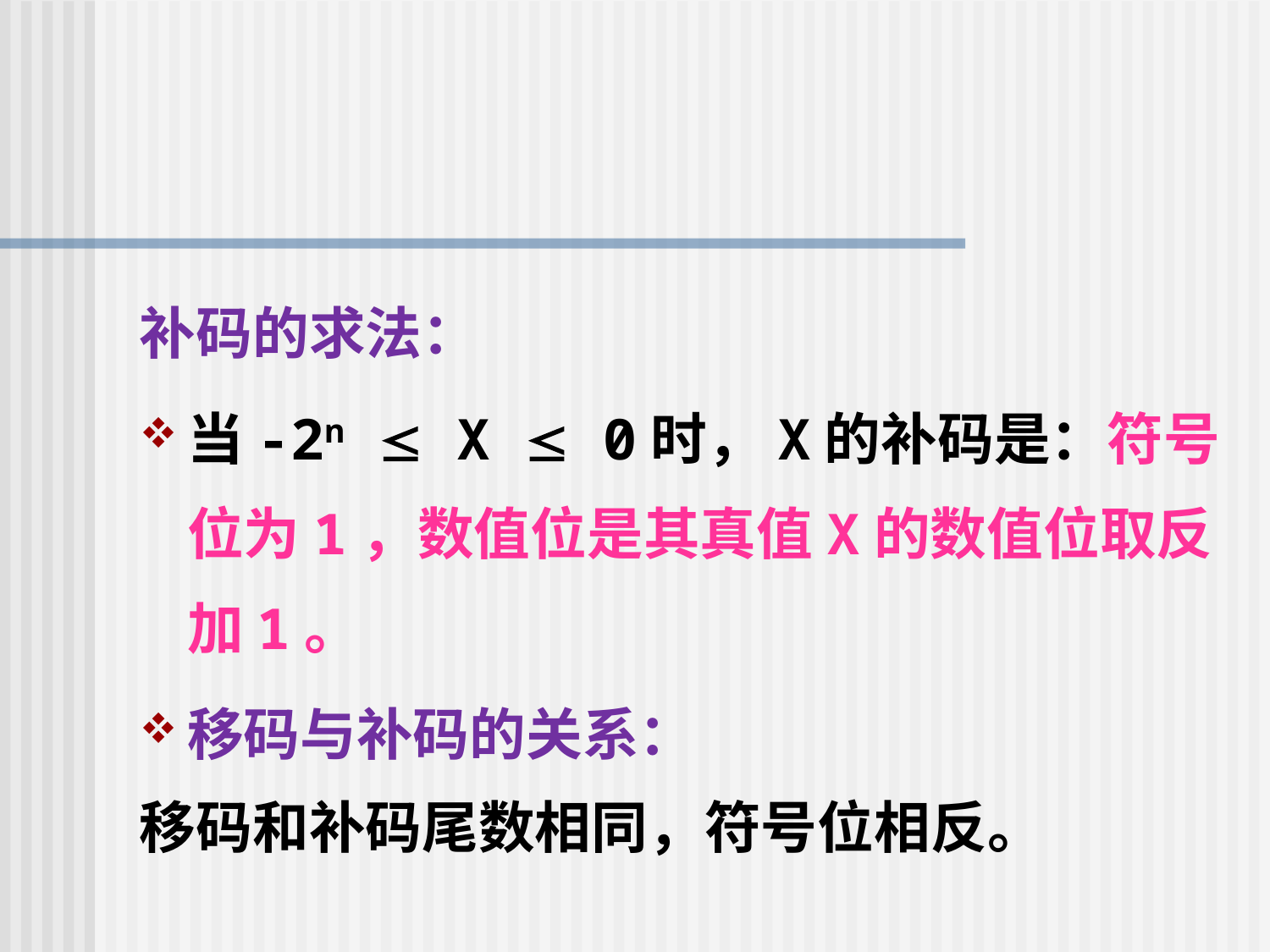

#
补码的求法：
当-2n ≤ X ≤ 0时，X的补码是：符号位为1，数值位是其真值X的数值位取反加1。
移码与补码的关系：
移码和补码尾数相同，符号位相反。